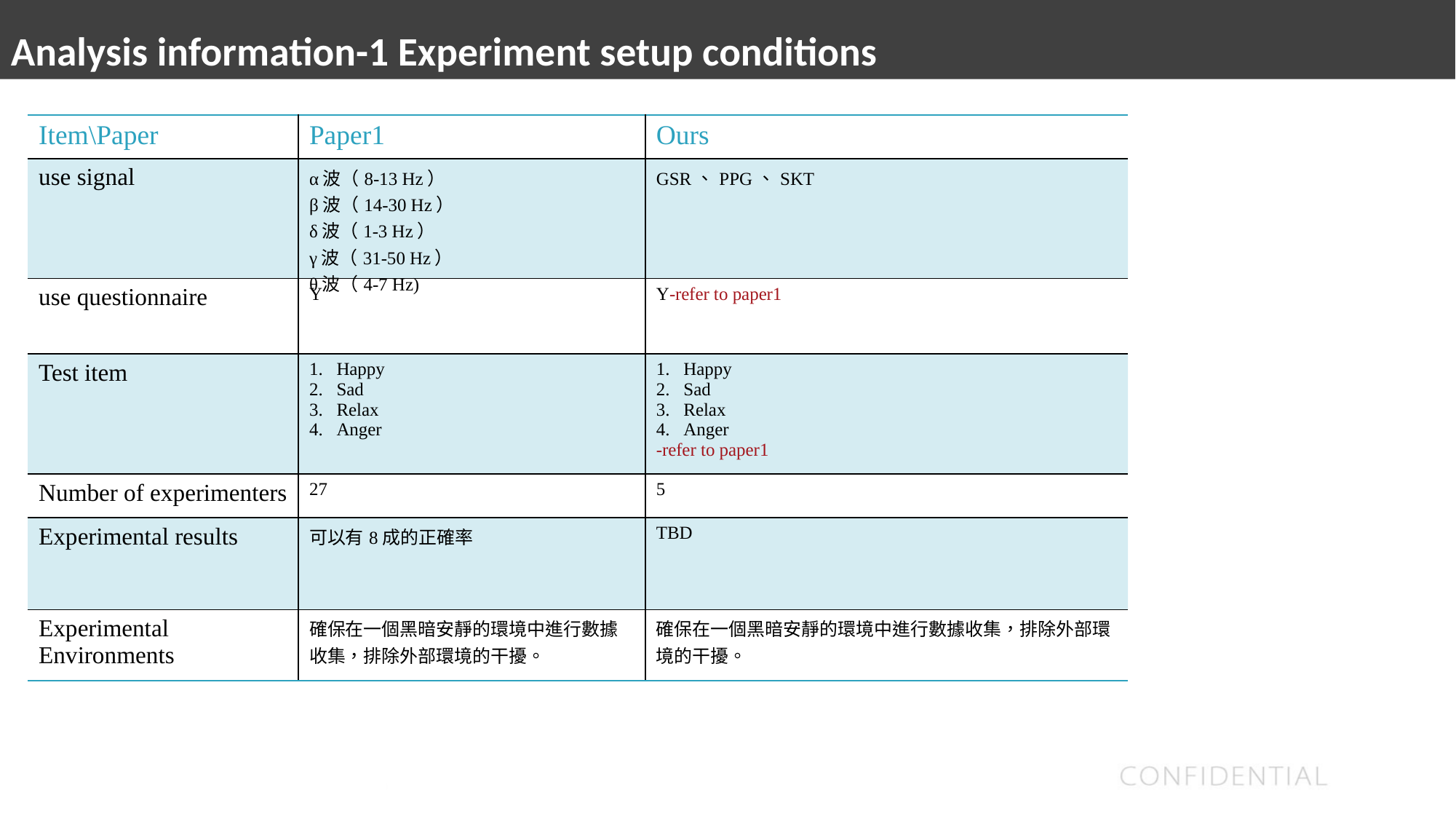

Analysis information-1 Experiment setup conditions
| Item\Paper | Paper1 | Ours |
| --- | --- | --- |
| use signal | α波（8-13 Hz） β波（14-30 Hz） δ波（1-3 Hz） γ波（31-50 Hz） θ波（4-7 Hz) | GSR、PPG、SKT |
| use questionnaire | Y | Y-refer to paper1 |
| Test item | Happy Sad Relax Anger | Happy Sad Relax Anger -refer to paper1 |
| Number of experimenters | 27 | 5 |
| Experimental results | 可以有8成的正確率 | TBD |
| Experimental Environments | 確保在一個黑暗安靜的環境中進行數據收集，排除外部環境的干擾。 | 確保在一個黑暗安靜的環境中進行數據收集，排除外部環境的干擾。 |